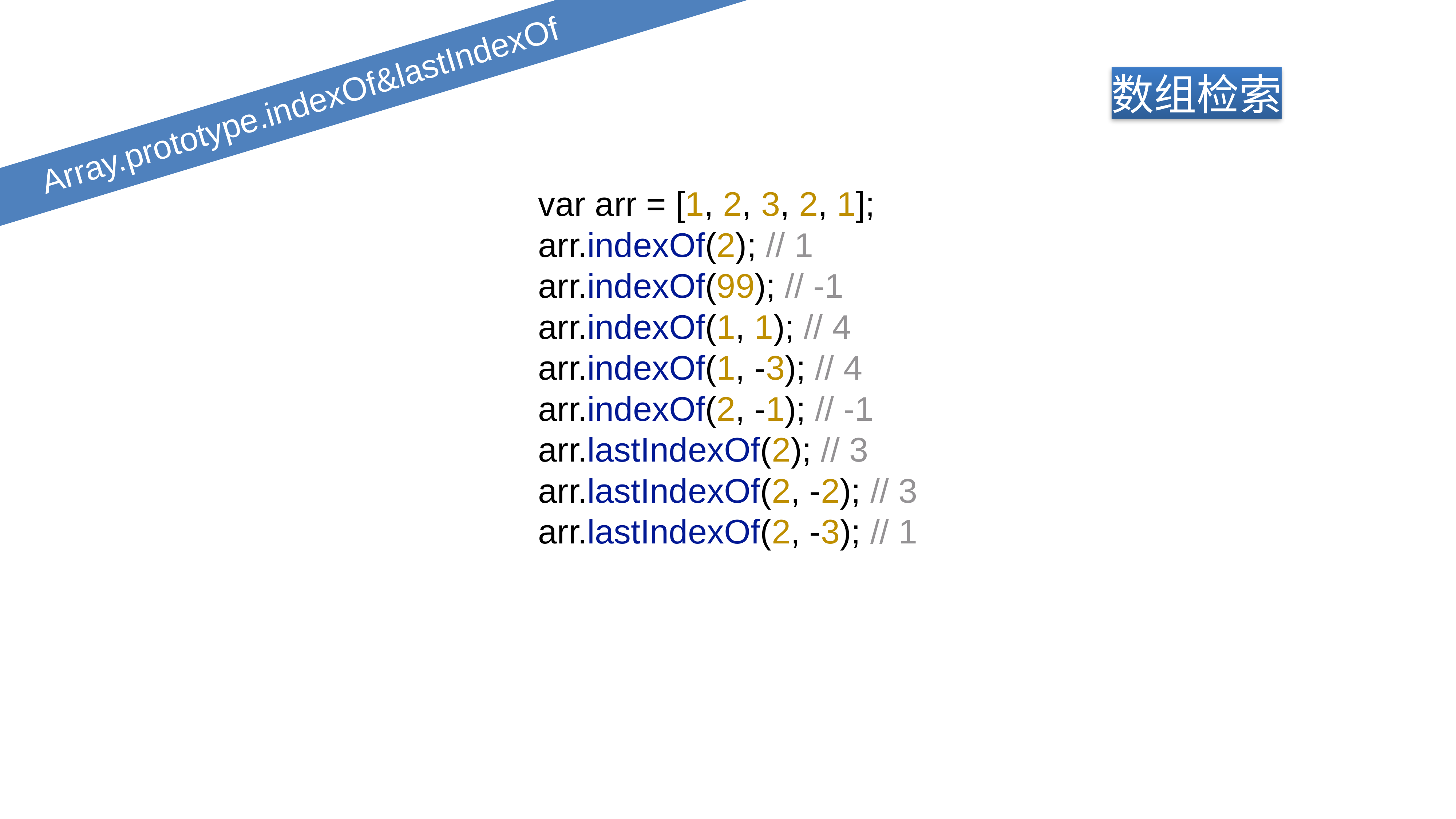

数组检索
Array.prototype.indexOf&lastIndexOf
var arr = [1, 2, 3, 2, 1];
arr.indexOf(2); // 1
arr.indexOf(99); // -1
arr.indexOf(1, 1); // 4
arr.indexOf(1, -3); // 4
arr.indexOf(2, -1); // -1
arr.lastIndexOf(2); // 3
arr.lastIndexOf(2, -2); // 3
arr.lastIndexOf(2, -3); // 1